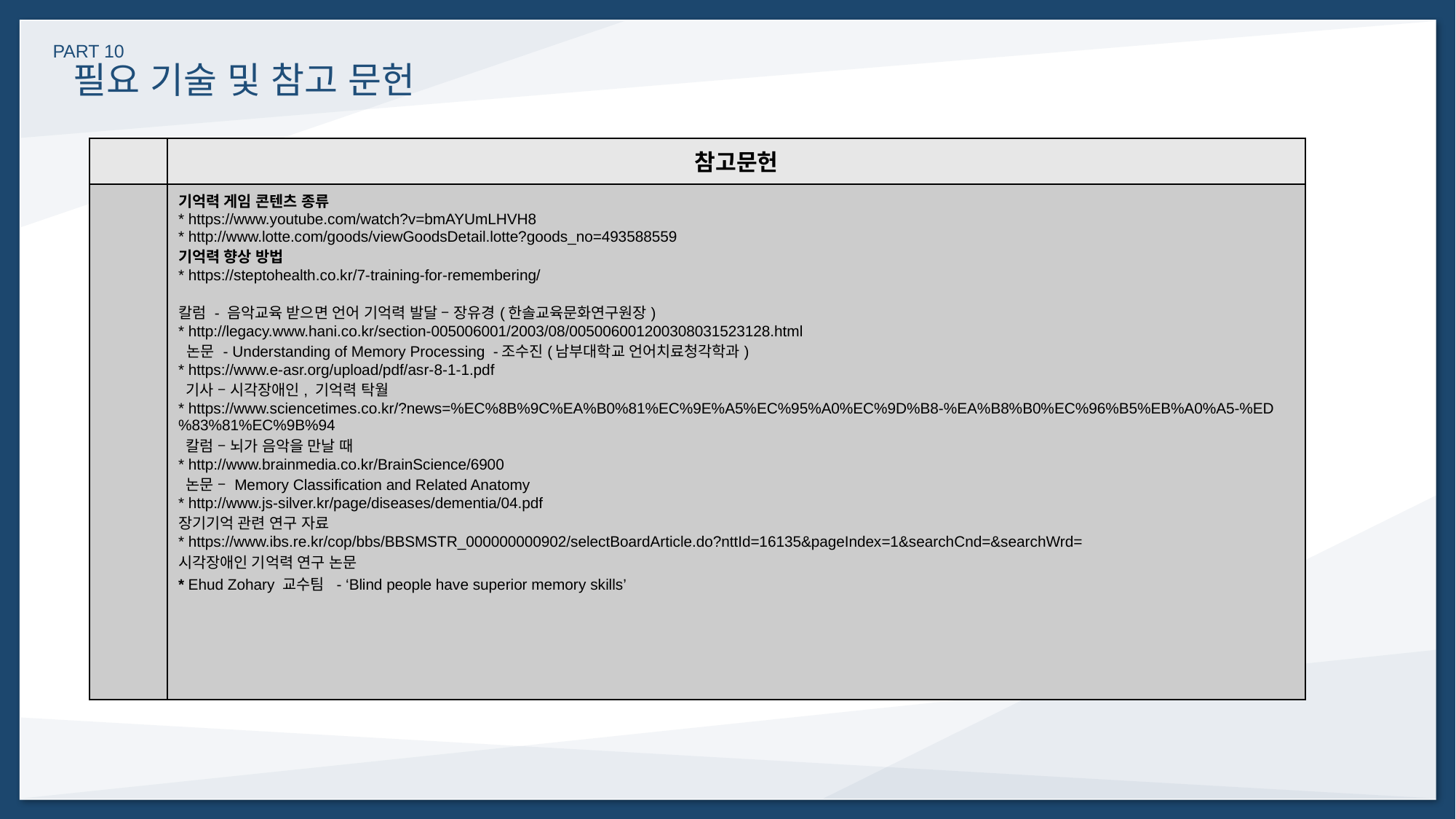

필요 기술 및 참고 문헌

PART 10
|  | 참고문헌 |
| --- | --- |
|  | 기억력 게임 콘텐츠 종류 \* https://www.youtube.com/watch?v=bmAYUmLHVH8 \* http://www.lotte.com/goods/viewGoodsDetail.lotte?goods\_no=493588559 기억력 향상 방법 \* https://steptohealth.co.kr/7-training-for-remembering/ 칼럼 - 음악교육 받으면 언어 기억력 발달 – 장유경(한솔교육문화연구원장) \* http://legacy.www.hani.co.kr/section-005006001/2003/08/005006001200308031523128.html  논문 - Understanding of Memory Processing -조수진(남부대학교 언어치료청각학과) \* https://www.e-asr.org/upload/pdf/asr-8-1-1.pdf  기사 – 시각장애인, 기억력 탁월 \* https://www.sciencetimes.co.kr/?news=%EC%8B%9C%EA%B0%81%EC%9E%A5%EC%95%A0%EC%9D%B8-%EA%B8%B0%EC%96%B5%EB%A0%A5-%ED%83%81%EC%9B%94  칼럼 – 뇌가 음악을 만날 때 \* http://www.brainmedia.co.kr/BrainScience/6900  논문 – Memory Classification and Related Anatomy \* http://www.js-silver.kr/page/diseases/dementia/04.pdf 장기기억 관련 연구 자료 \* https://www.ibs.re.kr/cop/bbs/BBSMSTR\_000000000902/selectBoardArticle.do?nttId=16135&pageIndex=1&searchCnd=&searchWrd= 시각장애인 기억력 연구 논문 \* Ehud Zohary 교수팀 - ‘Blind people have superior memory skills’ |